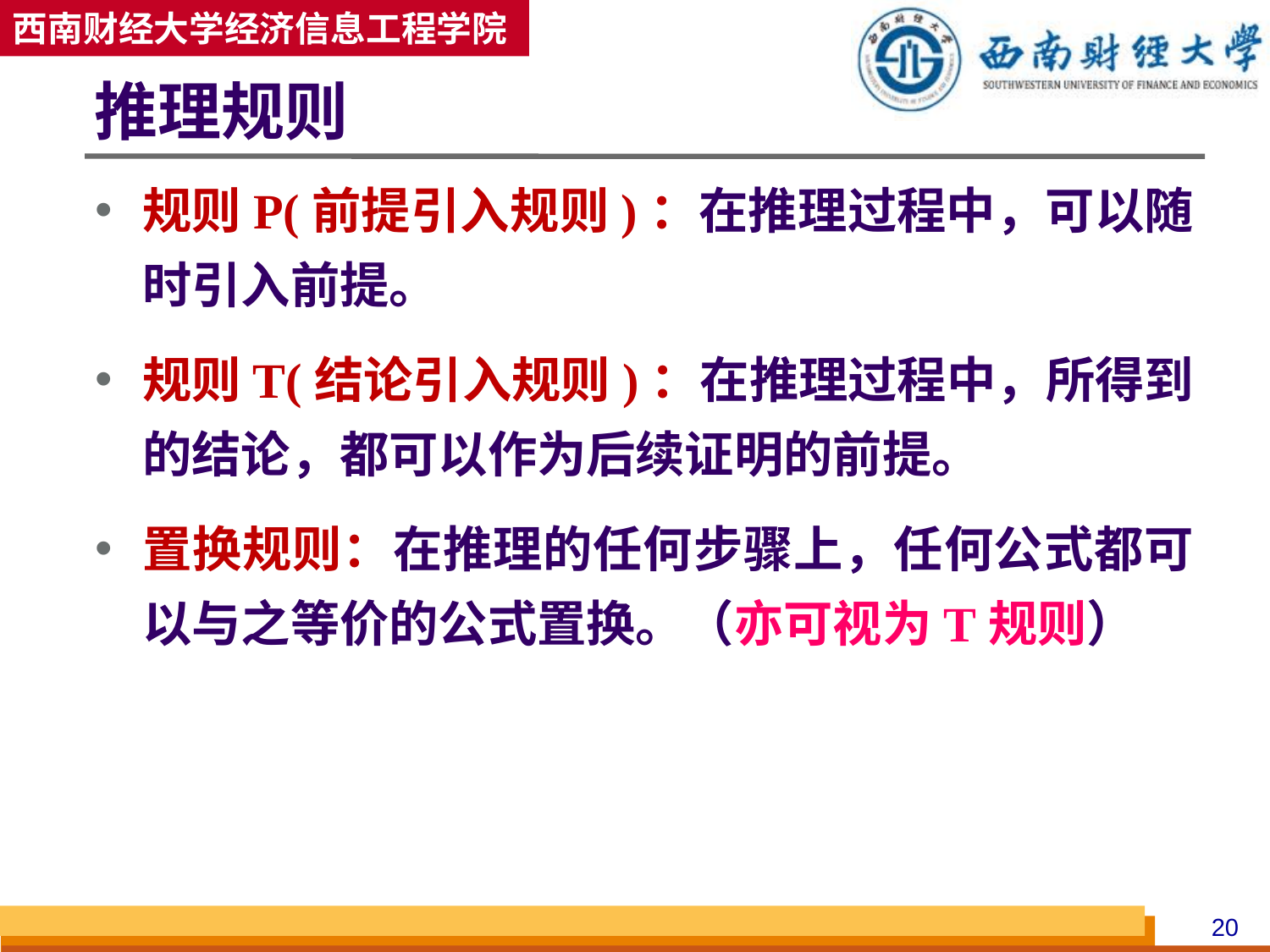

推理规则
规则P(前提引入规则)：在推理过程中，可以随时引入前提。
规则T(结论引入规则)：在推理过程中，所得到的结论，都可以作为后续证明的前提。
置换规则：在推理的任何步骤上，任何公式都可以与之等价的公式置换。（亦可视为T规则）